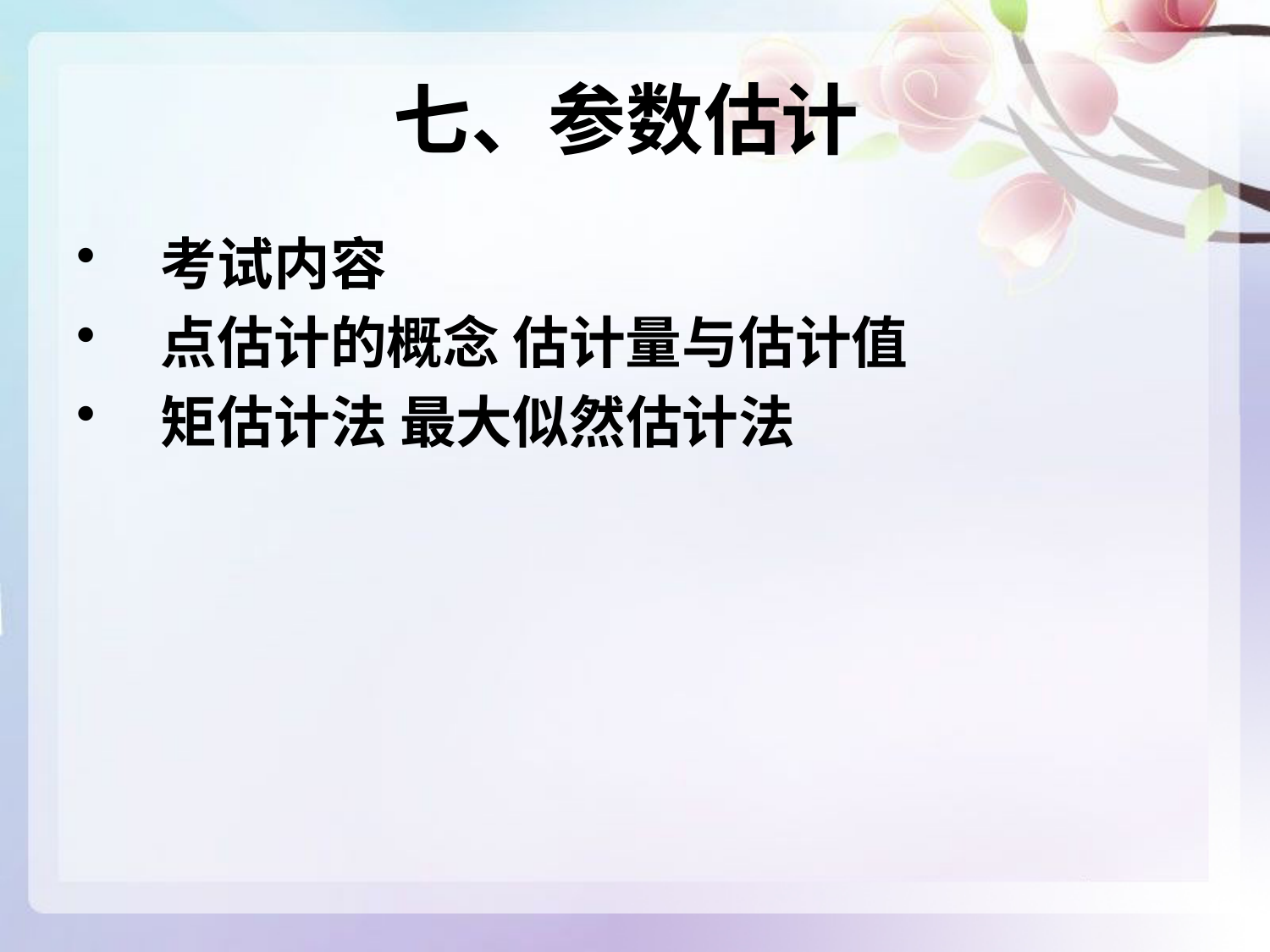

# 七、参数估计
考试内容
点估计的概念 估计量与估计值
矩估计法 最大似然估计法